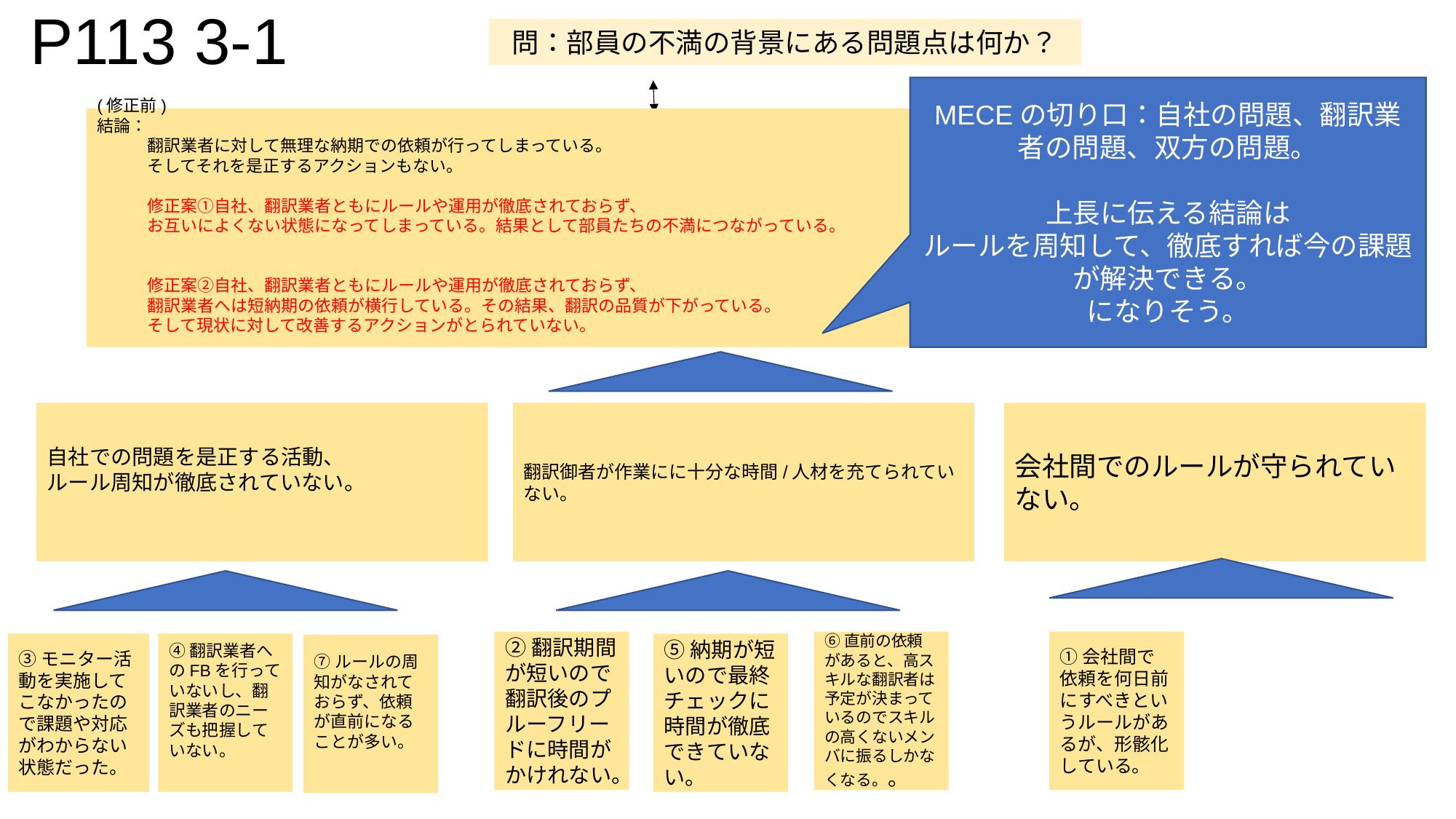

# P113 3-1
問：部員の不満の背景にある問題点は何か？

MECEの切り口：自社の問題、翻訳業者の問題、双方の問題。

上長に伝える結論は
ルールを周知して、徹底すれば今の課題が解決できる。
になりそう。

(修正前)
結論：
　　　翻訳業者に対して無理な納期での依頼が行ってしまっている。
　　　そしてそれを是正するアクションもない。

　　　修正案①自社、翻訳業者ともにルールや運用が徹底されておらず、
　　　お互いによくない状態になってしまっている。結果として部員たちの不満につながっている。

　　　修正案②自社、翻訳業者ともにルールや運用が徹底されておらず、
　　　翻訳業者へは短納期の依頼が横行している。その結果、翻訳の品質が下がっている。
　　　そして現状に対して改善するアクションがとられていない。

自社での問題を是正する活動、
ルール周知が徹底されていない。

会社間でのルールが守られていない。
翻訳御者が作業にに十分な時間/人材を充てられていない。

⑥直前の依頼があると、高スキルな翻訳者は予定が決まっているのでスキルの高くないメンバに振るしかなくなる。。
①会社間で依頼を何日前にすべきというルールがあるが、形骸化している。
②翻訳期間が短いので翻訳後のプルーフリードに時間がかけれない。
③モニター活動を実施してこなかったので課題や対応がわからない状態だった。
④翻訳業者へのFBを行っていないし、翻訳業者のニーズも把握していない。

⑤納期が短いので最終チェックに時間が徹底できていない。
⑦ルールの周知がなされておらず、依頼が直前になることが多い。